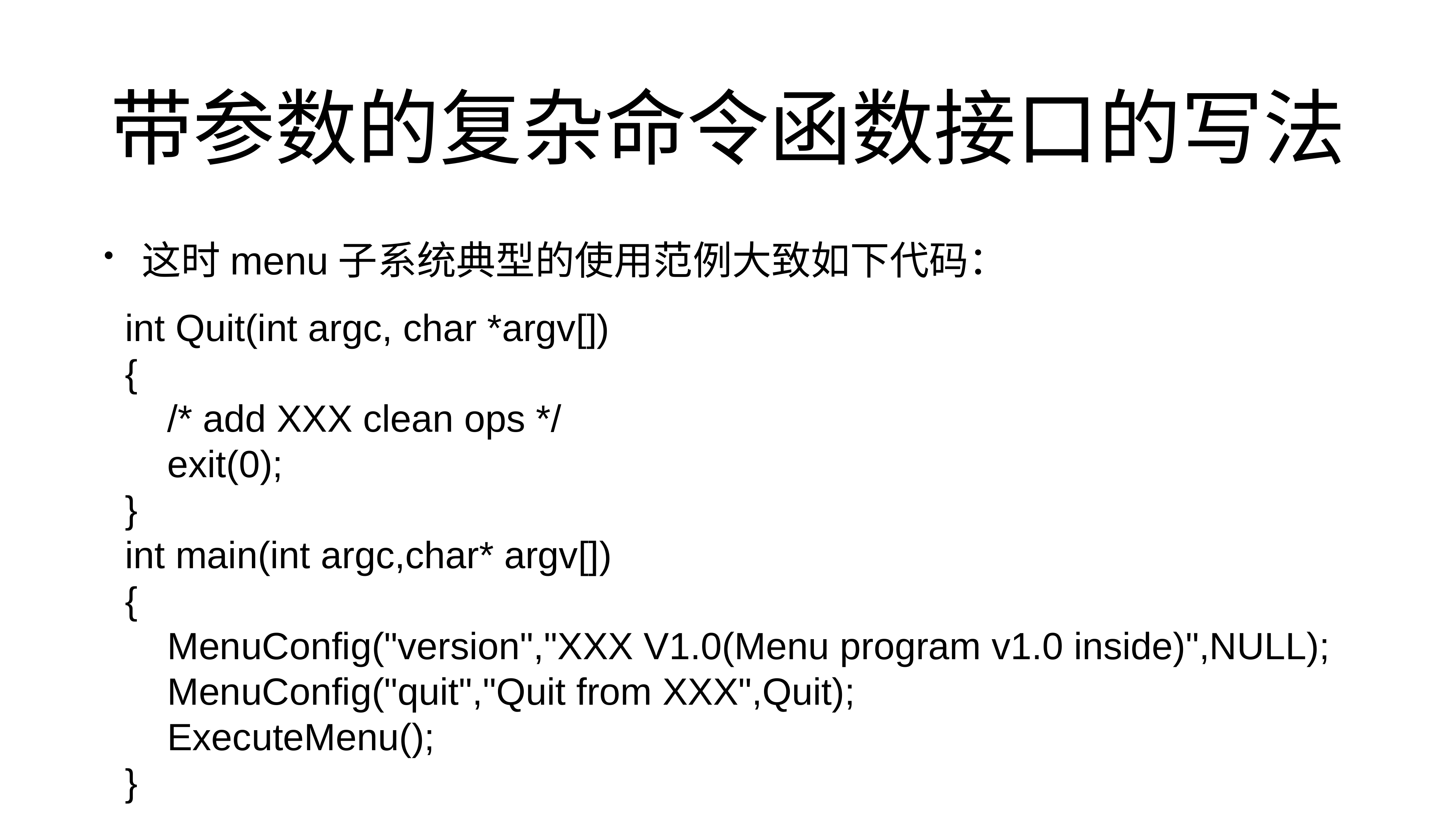

# 带参数的复杂命令函数接口的写法
这时menu子系统典型的使用范例大致如下代码：
int Quit(int argc, char *argv[])
{
    /* add XXX clean ops */
    exit(0);
}
int main(int argc,char* argv[])
{
    MenuConfig("version","XXX V1.0(Menu program v1.0 inside)",NULL);
    MenuConfig("quit","Quit from XXX",Quit);
    ExecuteMenu();
}